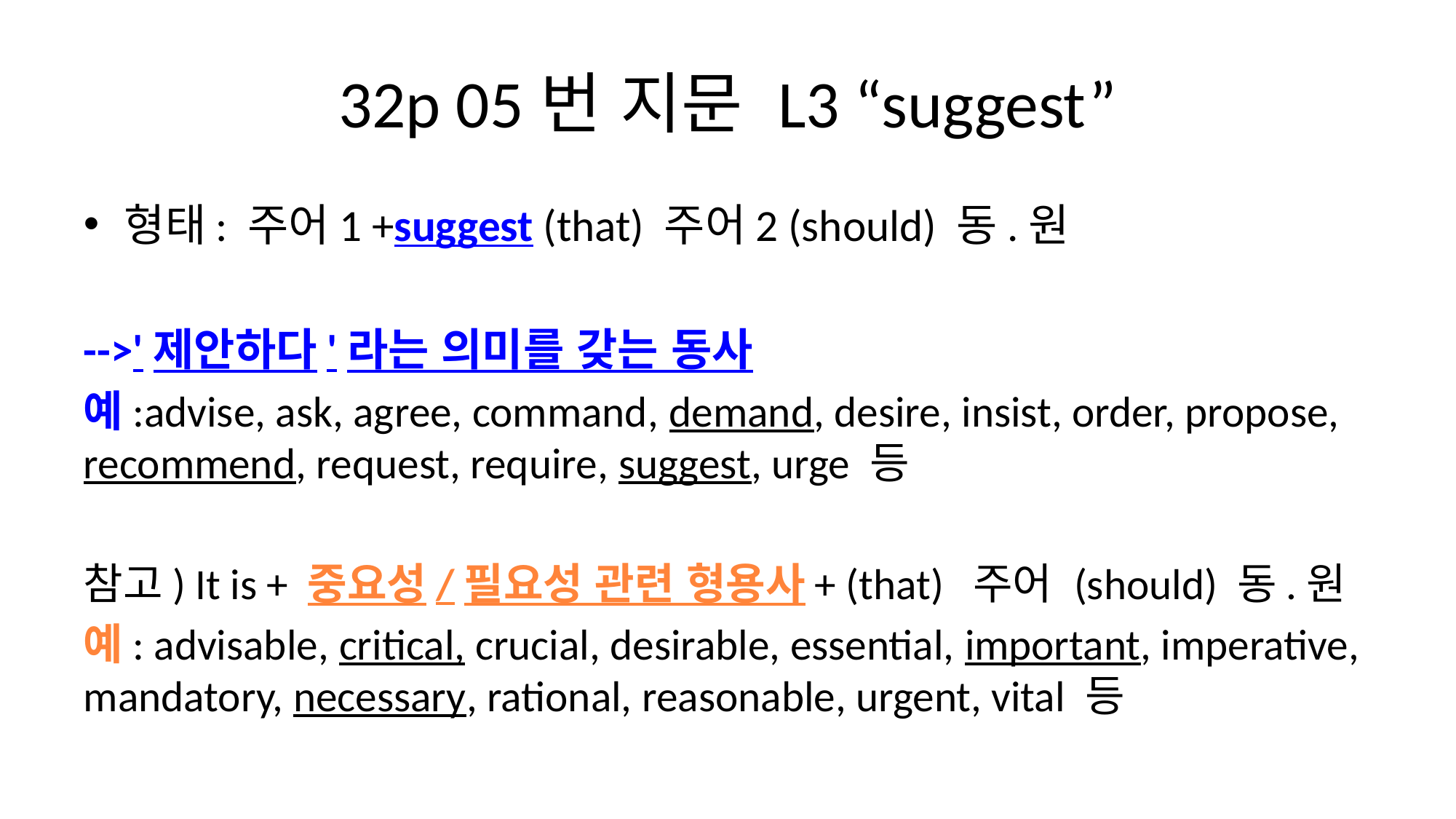

# 32p 05번 지문 L3 “suggest”
형태: 주어1 +suggest (that) 주어2 (should) 동.원

-->'제안하다'라는 의미를 갖는 동사
예:advise, ask, agree, command, demand, desire, insist, order, propose, recommend, request, require, suggest, urge 등

참고) It is + 중요성/필요성 관련 형용사+ (that)  주어 (should) 동.원
예: advisable, critical, crucial, desirable, essential, important, imperative, mandatory, necessary, rational, reasonable, urgent, vital 등